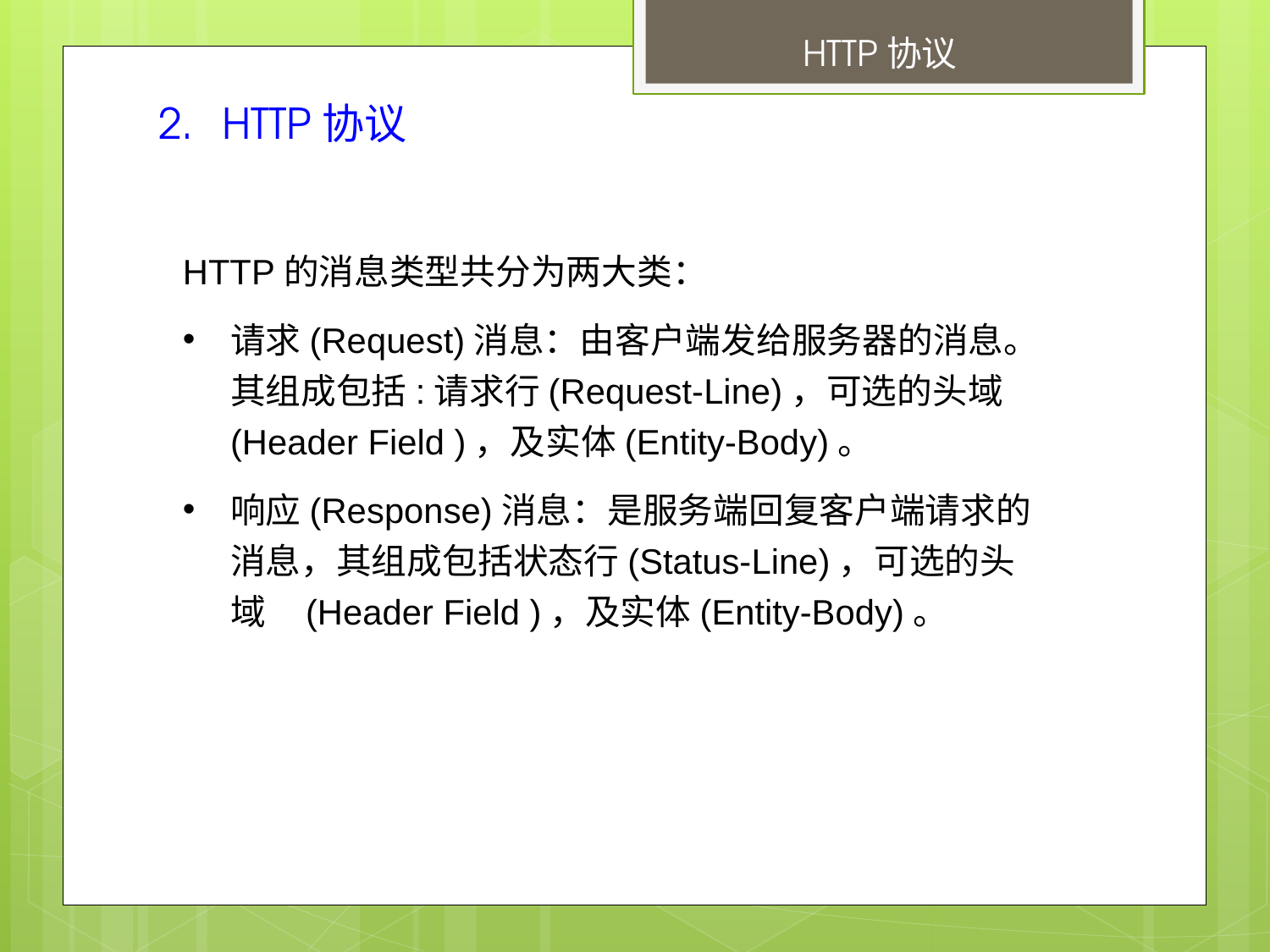

HTTP协议
HTTP协议
HTTP的消息类型共分为两大类：
请求(Request)消息：由客户端发给服务器的消息。其组成包括:请求行(Request-Line)，可选的头域(Header Field )，及实体(Entity-Body)。
响应(Response)消息：是服务端回复客户端请求的消息，其组成包括状态行(Status-Line)，可选的头域    (Header Field )，及实体(Entity-Body)。